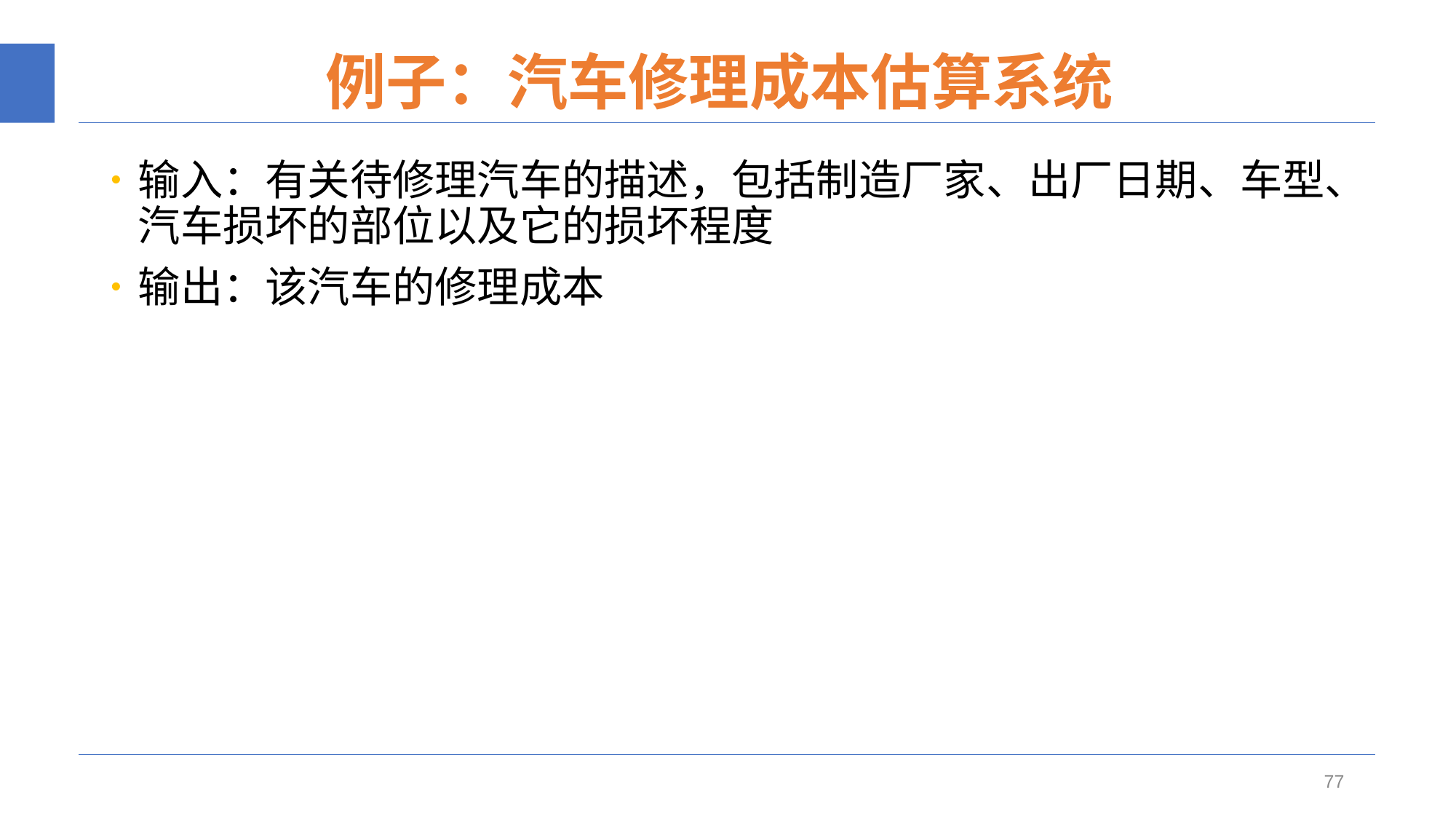

# 例子：汽车修理成本估算系统
输入：有关待修理汽车的描述，包括制造厂家、出厂日期、车型、汽车损坏的部位以及它的损坏程度
输出：该汽车的修理成本

77